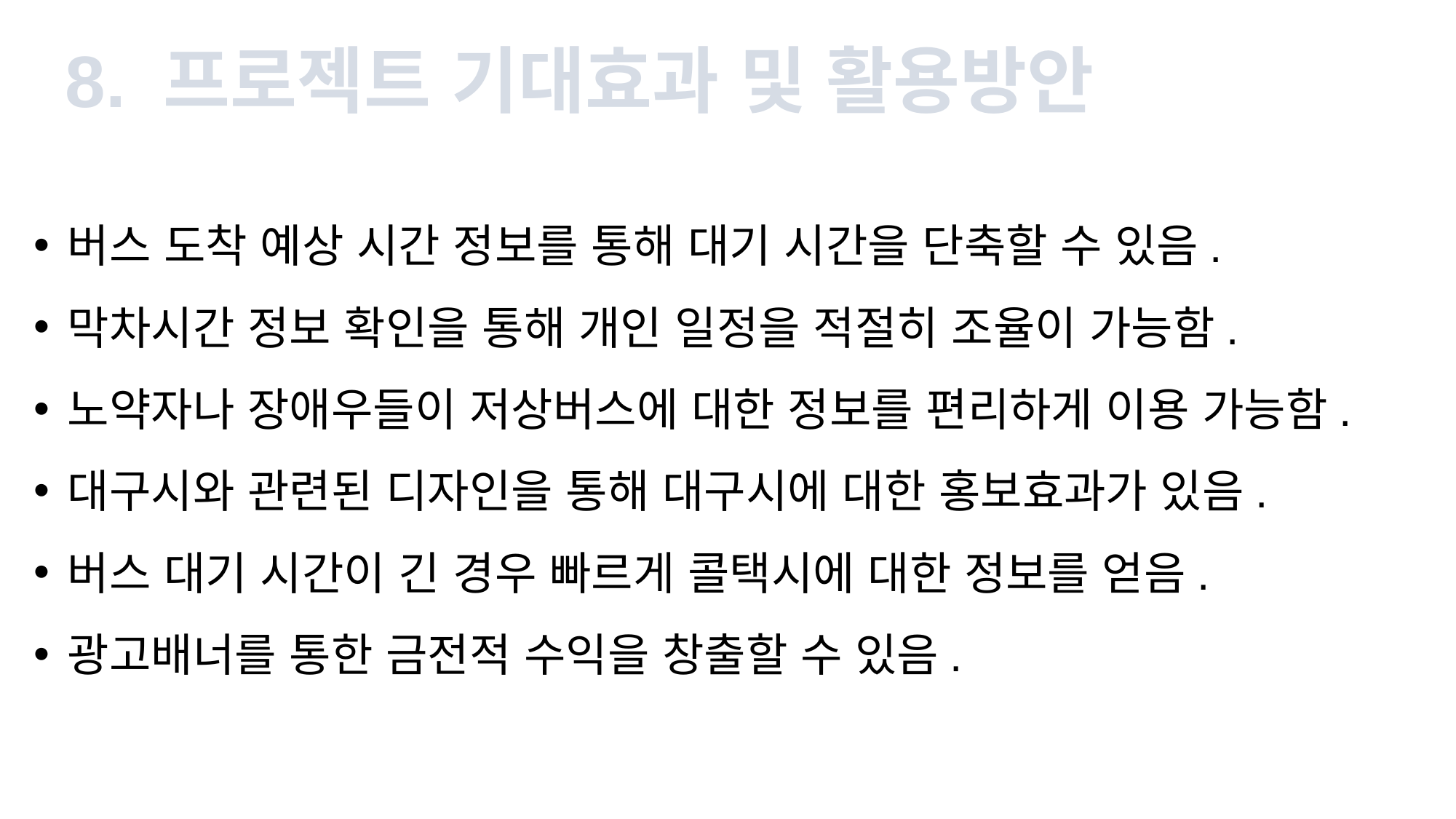

8. 프로젝트 기대효과 및 활용방안
버스 도착 예상 시간 정보를 통해 대기 시간을 단축할 수 있음.
막차시간 정보 확인을 통해 개인 일정을 적절히 조율이 가능함.
노약자나 장애우들이 저상버스에 대한 정보를 편리하게 이용 가능함.
대구시와 관련된 디자인을 통해 대구시에 대한 홍보효과가 있음.
버스 대기 시간이 긴 경우 빠르게 콜택시에 대한 정보를 얻음.
광고배너를 통한 금전적 수익을 창출할 수 있음.